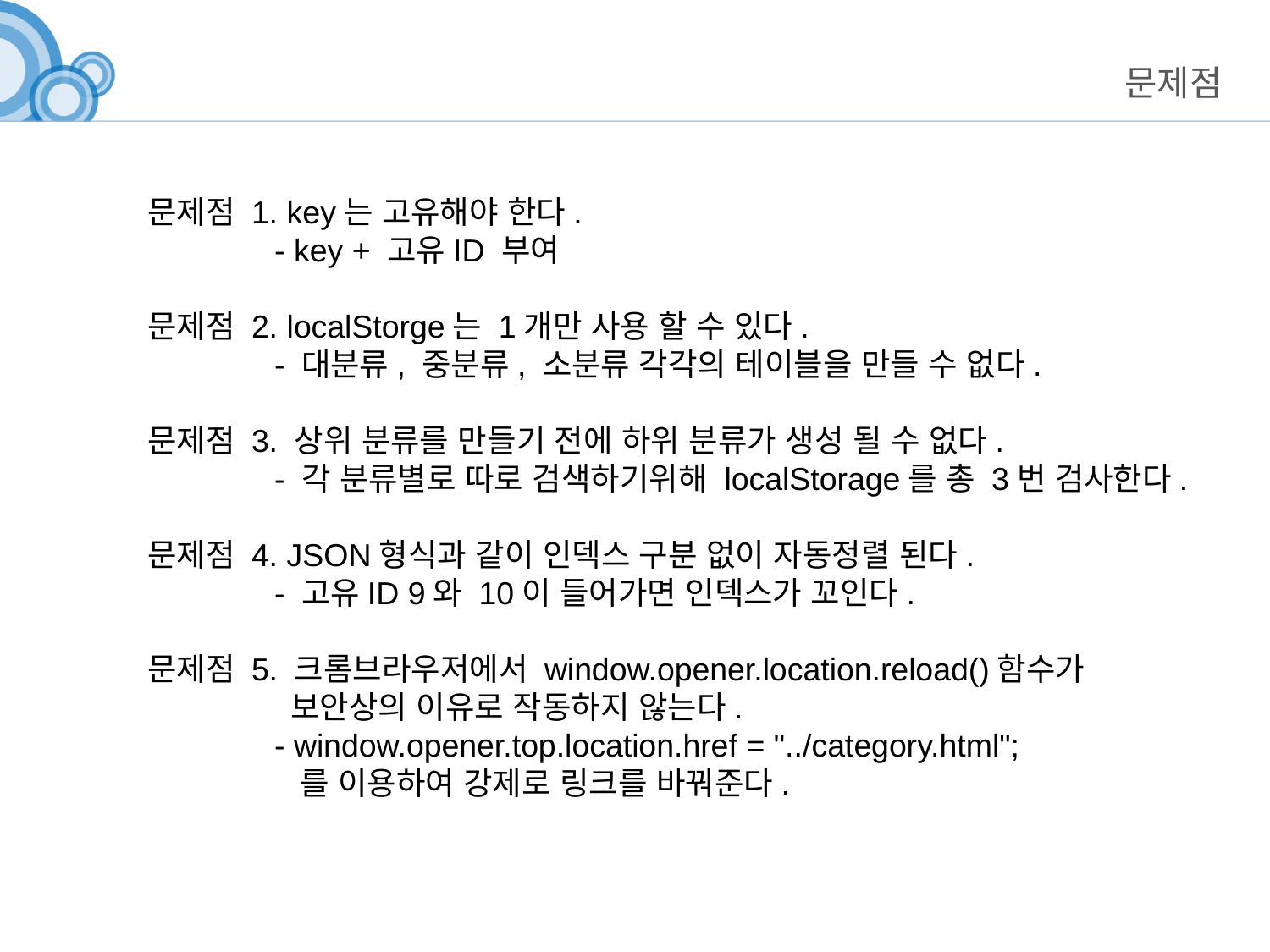

# 문제점
문제점 1. key는 고유해야 한다.
	- key + 고유ID 부여

문제점 2. localStorge는 1개만 사용 할 수 있다.
	- 대분류, 중분류, 소분류 각각의 테이블을 만들 수 없다.

문제점 3. 상위 분류를 만들기 전에 하위 분류가 생성 될 수 없다.
	- 각 분류별로 따로 검색하기위해 localStorage를 총 3번 검사한다.

문제점 4. JSON형식과 같이 인덱스 구분 없이 자동정렬 된다.
	- 고유ID 9와 10이 들어가면 인덱스가 꼬인다.

문제점 5. 크롬브라우저에서 window.opener.location.reload()함수가
	 보안상의 이유로 작동하지 않는다.
	- window.opener.top.location.href = "../category.html";
	  를 이용하여 강제로 링크를 바꿔준다.